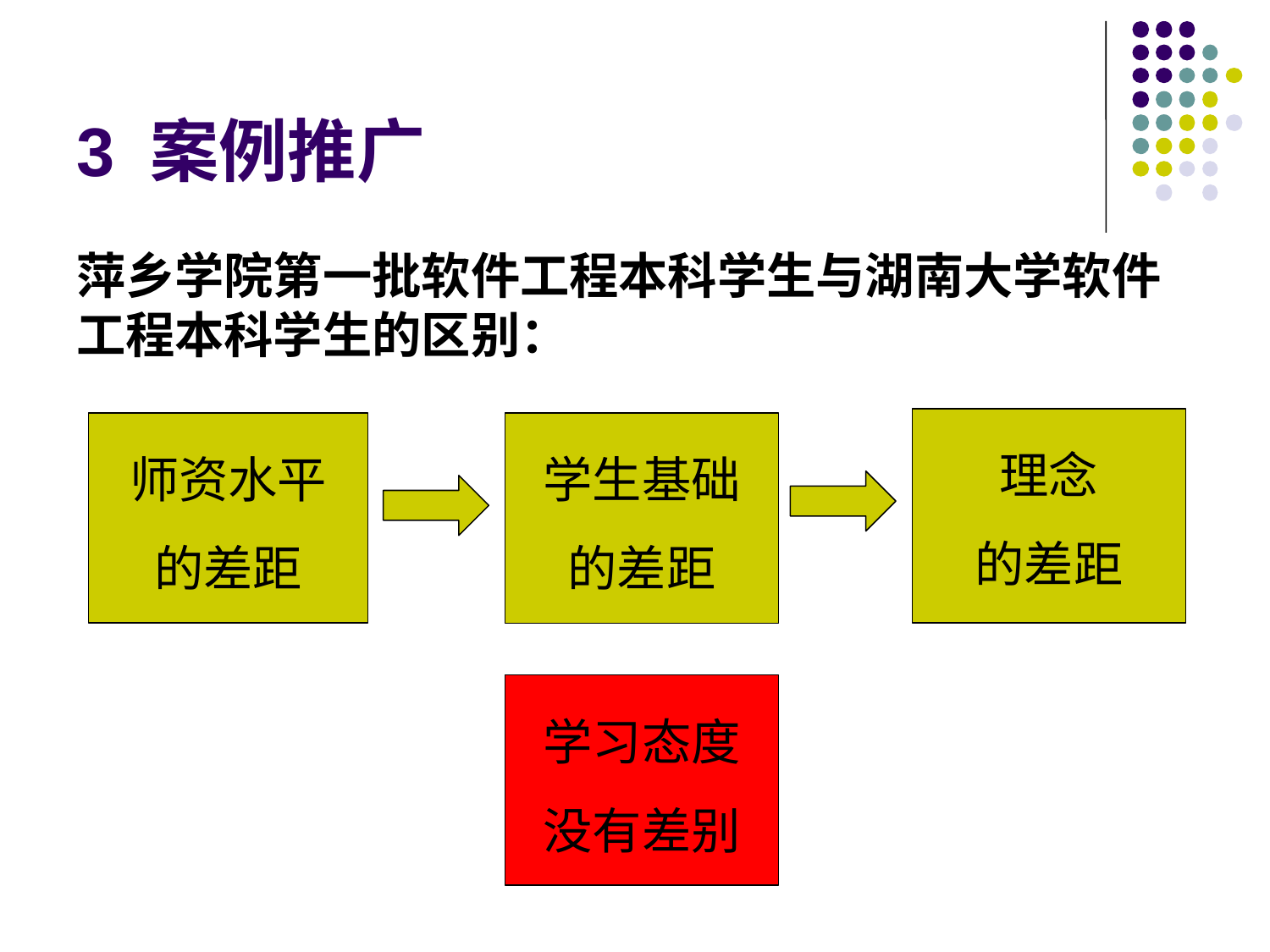

# 3 案例推广
萍乡学院第一批软件工程本科学生与湖南大学软件工程本科学生的区别：

理念
的差距
师资水平
的差距
学生基础
的差距

学习态度
没有差别